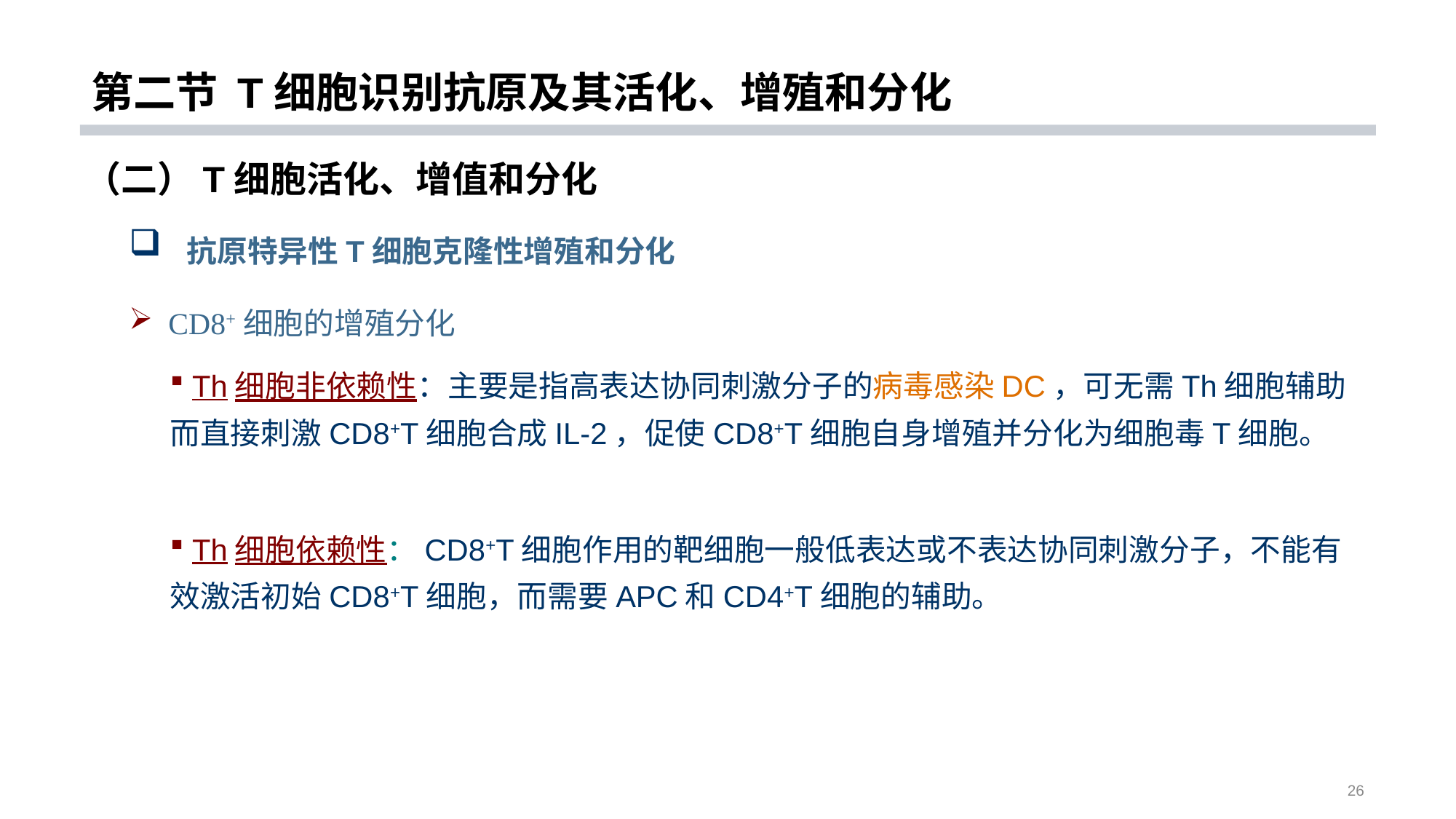

# 第二节 T细胞识别抗原及其活化、增殖和分化
（二）T细胞活化、增值和分化
  抗原特异性T细胞克隆性增殖和分化
  CD8+细胞的增殖分化
 Th细胞非依赖性：主要是指高表达协同刺激分子的病毒感染DC，可无需Th细胞辅助而直接刺激CD8+T细胞合成IL-2，促使CD8+T细胞自身增殖并分化为细胞毒T细胞。
 Th细胞依赖性：CD8+T细胞作用的靶细胞一般低表达或不表达协同刺激分子，不能有效激活初始CD8+T细胞，而需要APC和CD4+T细胞的辅助。
26